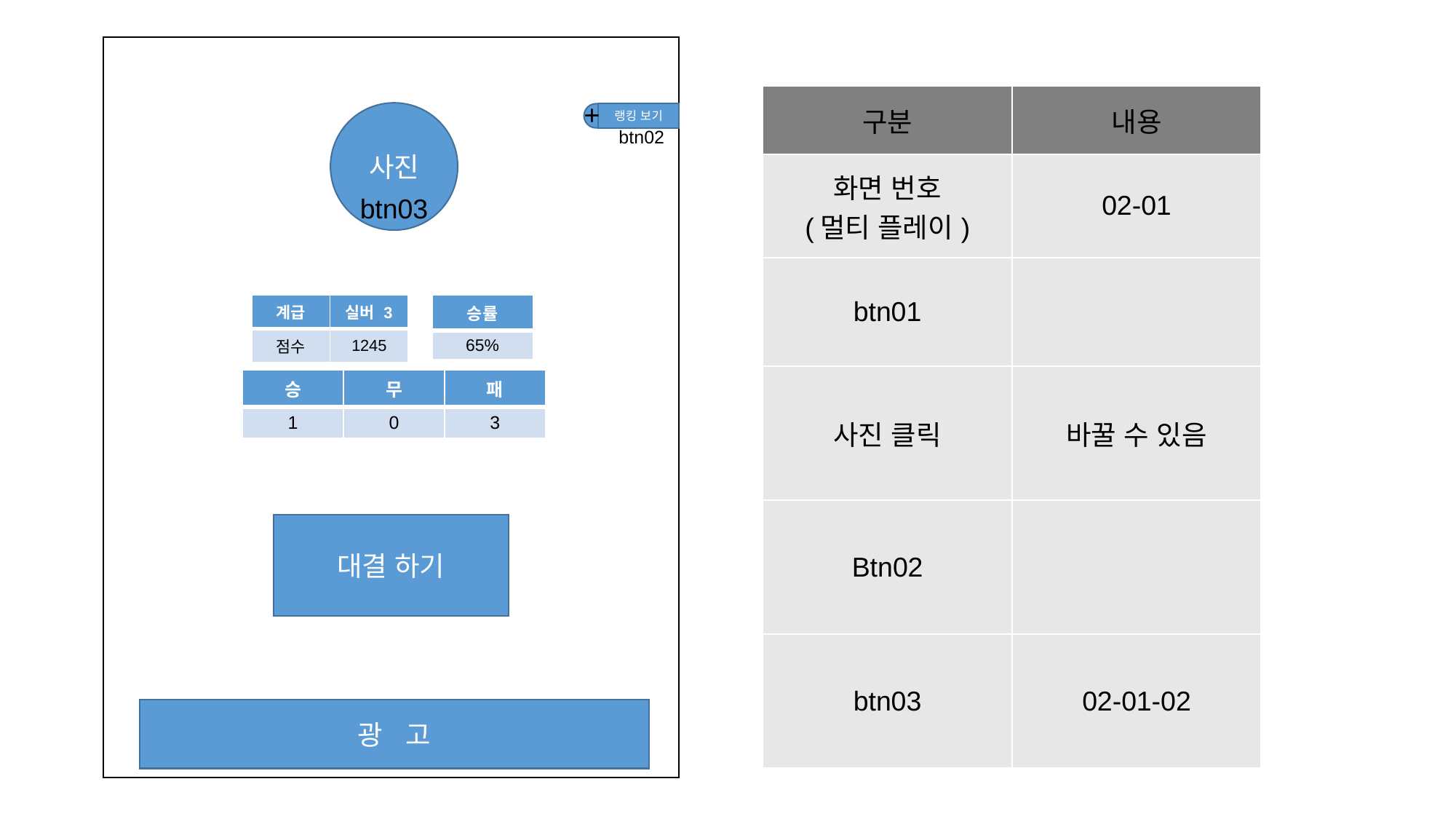

| 구분 | 내용 |
| --- | --- |
| 화면 번호 (멀티 플레이) | 02-01 |
| btn01 |  |
| 사진 클릭 | 바꿀 수 있음 |
| Btn02 |  |
| btn03 | 02-01-02 |
+

랭킹 보기
사진
btn02
btn03
| 계급 | 실버 3 |
| --- | --- |
| 점수 | 1245 |
| 승률 |
| --- |
| 65% |
| 승 | 무 | 패 |
| --- | --- | --- |
| 1 | 0 | 3 |
대결 하기
광   고